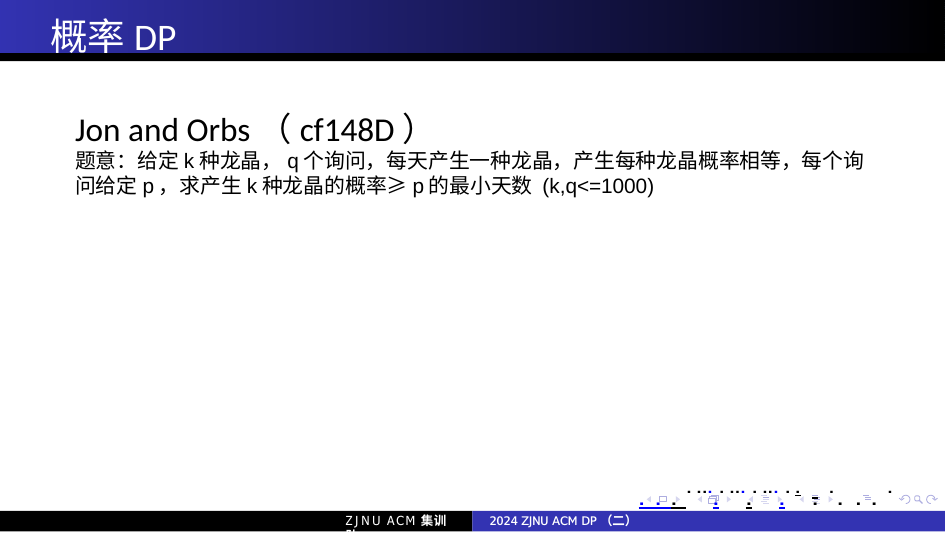

概率DP
Jon and Orbs（cf148D）
题意：给定k种龙晶，q个询问，每天产生一种龙晶，产生每种龙晶概率相等，每个询问给定p，求产生k种龙晶的概率≥p的最小天数 (k,q<=1000)

. . . ................. . .. . . .
2024 ZJNU ACM DP（二）
ZJNU ACM集训队